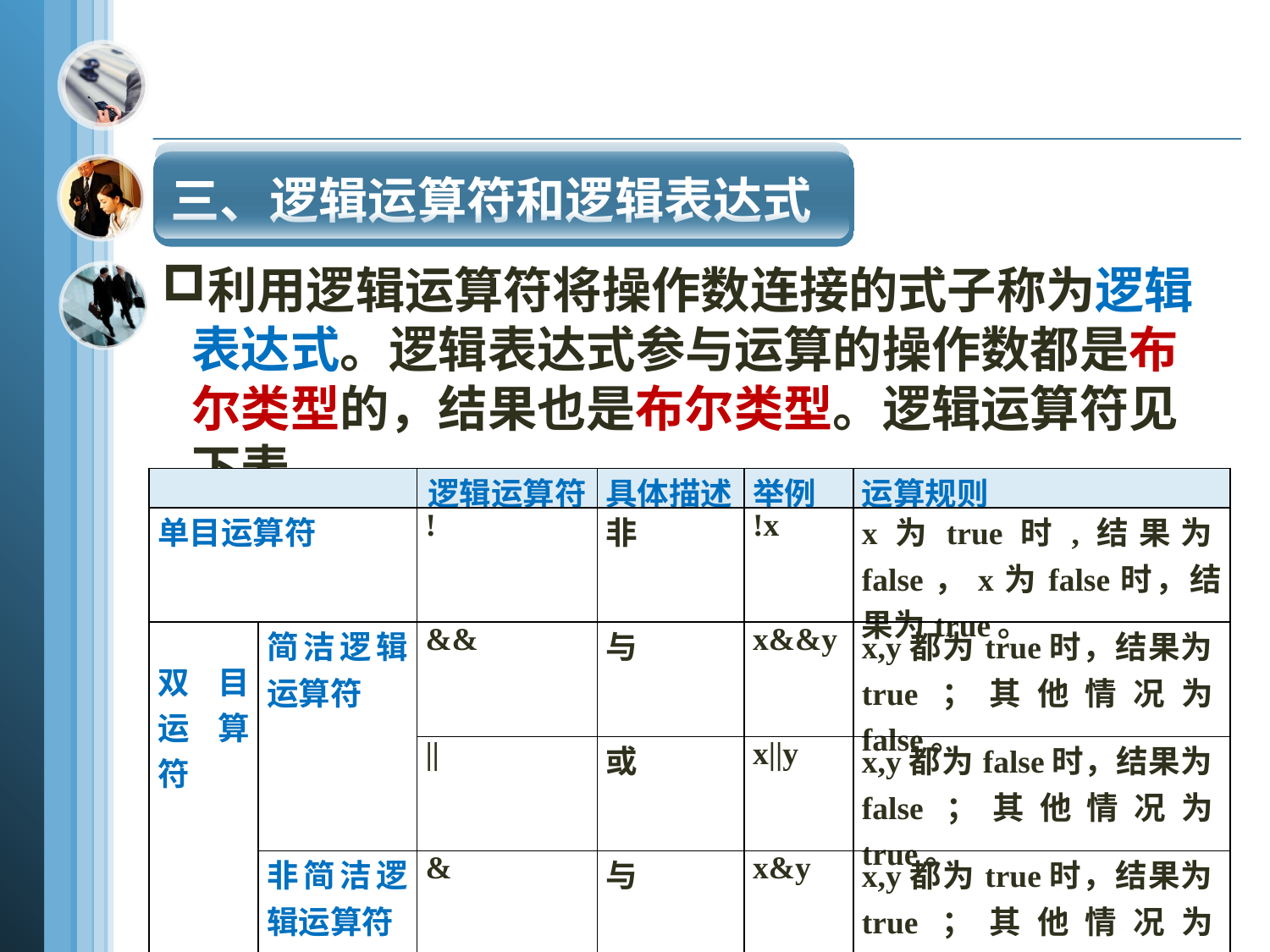

三、逻辑运算符和逻辑表达式
利用逻辑运算符将操作数连接的式子称为逻辑表达式。逻辑表达式参与运算的操作数都是布尔类型的，结果也是布尔类型。逻辑运算符见下表。
|  |  | 逻辑运算符 | 具体描述 | 举例 | 运算规则 |
| --- | --- | --- | --- | --- | --- |
| 单目运算符 |  | ! | 非 | !x | x为true时,结果为false，x为false时，结果为true。 |
| 双目运算符 | 简洁逻辑运算符 | && | 与 | x&&y | x,y都为true时，结果为true；其他情况为false。 |
|  |  | || | 或 | x||y | x,y都为false时，结果为false；其他情况为true。 |
|  | 非简洁逻辑运算符 | & | 与 | x&y | x,y都为true时，结果为true；其他情况为false。 |
|  |  | | | 或 | x|y | x,y都为false时，结果为false；其他情况为true。 |